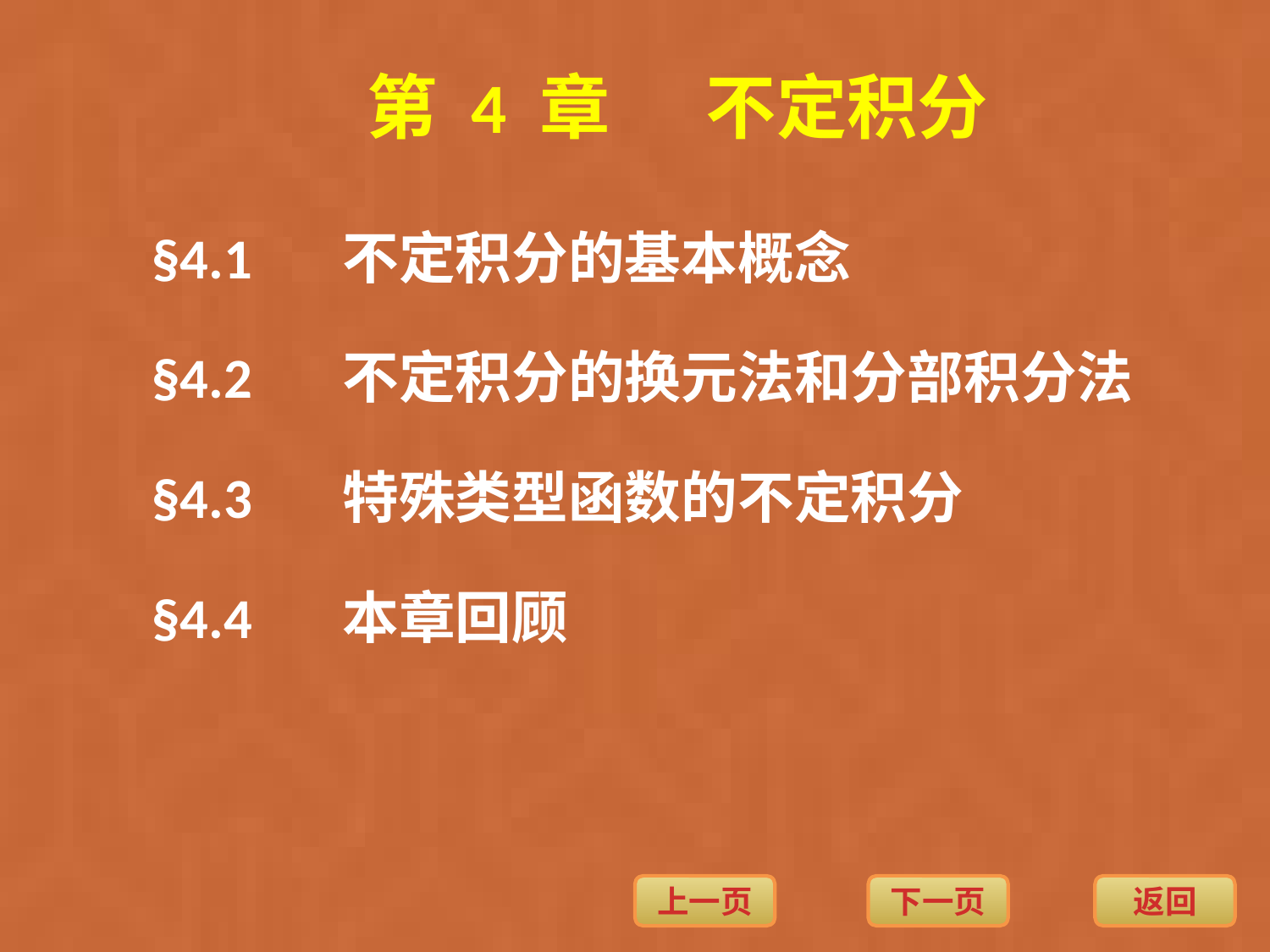

第 4 章      不定积分
§4.1      不定积分的基本概念
§4.2      不定积分的换元法和分部积分法
§4.3      特殊类型函数的不定积分
§4.4      本章回顾
返回